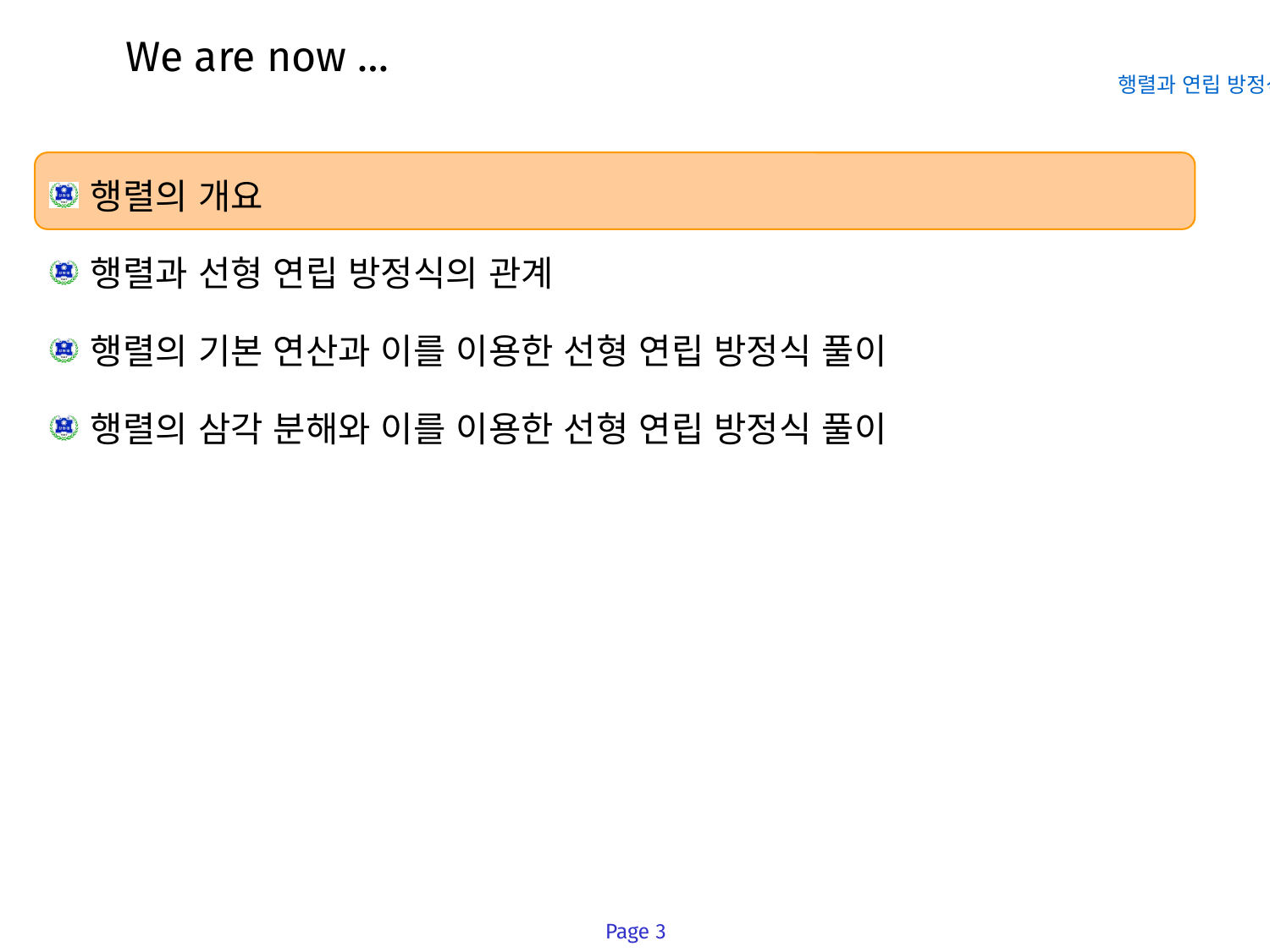

We are now …
행렬과 연립 방정식
행렬의 개요
행렬과 선형 연립 방정식의 관계
행렬의 기본 연산과 이를 이용한 선형 연립 방정식 풀이
행렬의 삼각 분해와 이를 이용한 선형 연립 방정식 풀이

Page 3